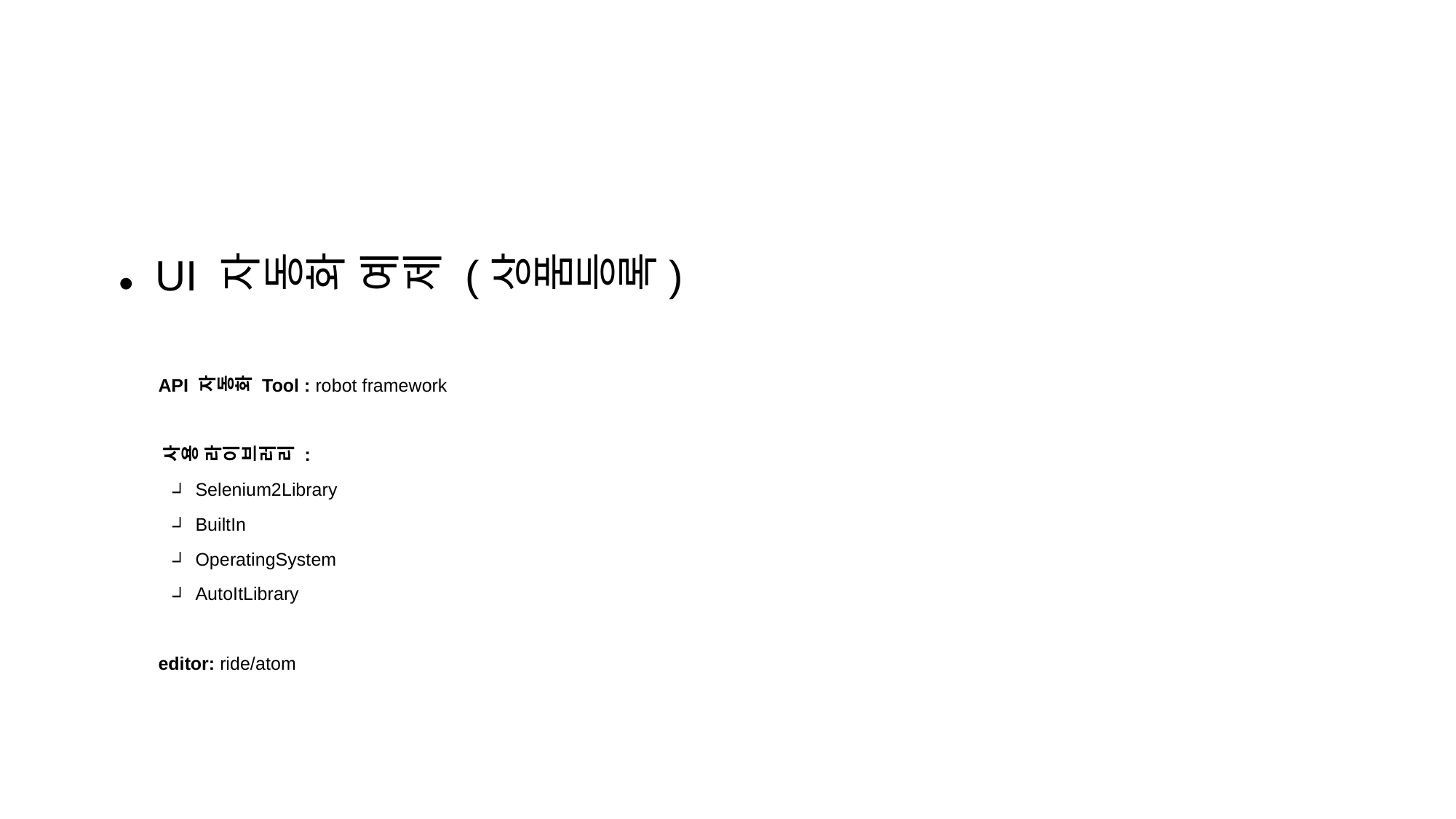

UI 자동화 예제 (상품등록)

      API 자동화 Tool : robot framework

      사용 라이브러리 :
       ㄴ Selenium2Library
       ㄴ BuiltIn
       ㄴ OperatingSystem
       ㄴ AutoItLibrary

      editor: ride/atom